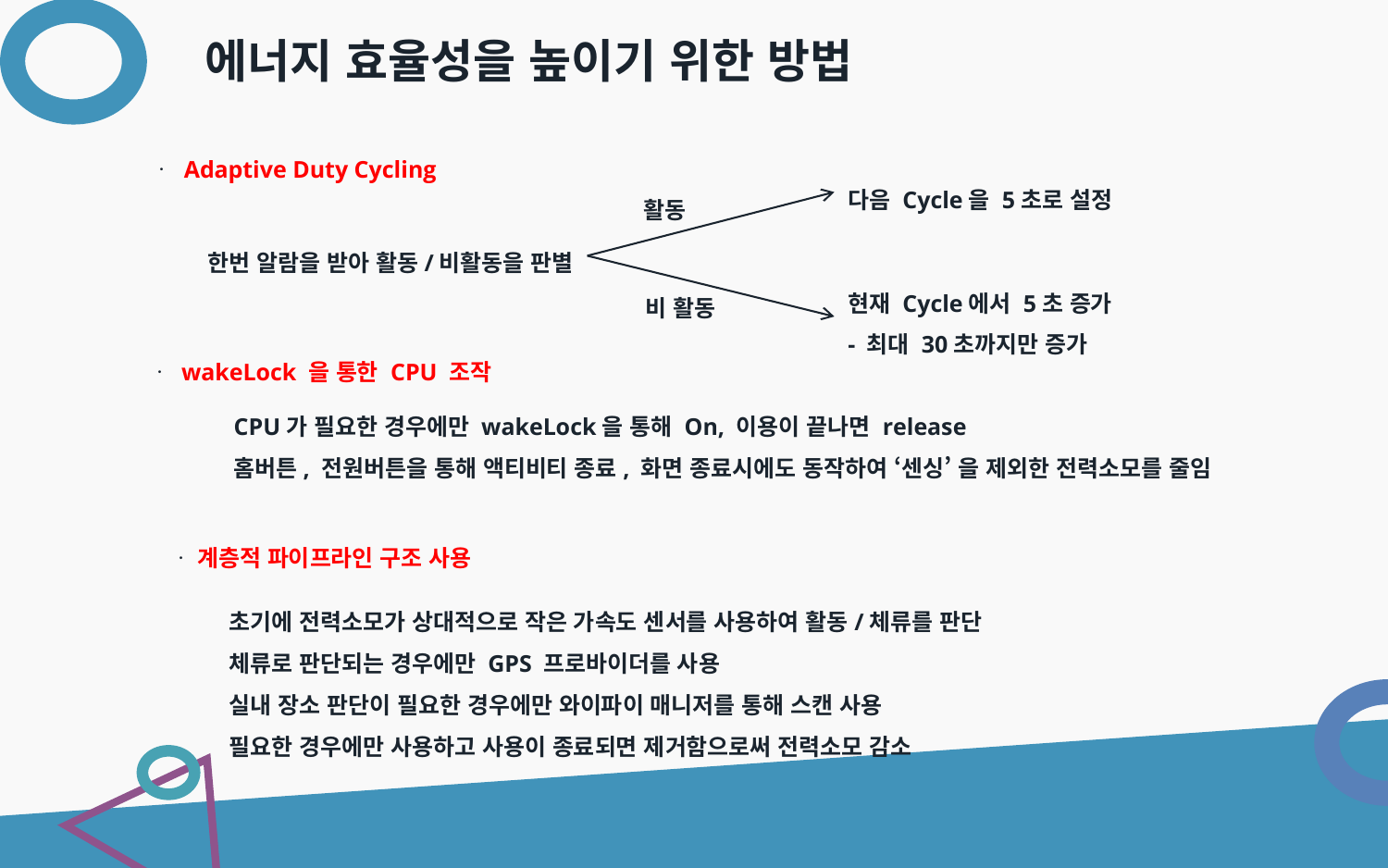

에너지 효율성을 높이기 위한 방법
ᆞ Adaptive Duty Cycling
다음 Cycle을 5초로 설정
활동
한번 알람을 받아 활동/비활동을 판별
현재 Cycle에서 5초 증가
- 최대 30초까지만 증가
비 활동
ᆞ wakeLock 을 통한 CPU 조작
CPU가 필요한 경우에만 wakeLock을 통해 On, 이용이 끝나면 release
홈버튼, 전원버튼을 통해 액티비티 종료, 화면 종료시에도 동작하여 ‘센싱’ 을 제외한 전력소모를 줄임

ᆞ 계층적 파이프라인 구조 사용
초기에 전력소모가 상대적으로 작은 가속도 센서를 사용하여 활동/체류를 판단
체류로 판단되는 경우에만 GPS 프로바이더를 사용
실내 장소 판단이 필요한 경우에만 와이파이 매니저를 통해 스캔 사용
필요한 경우에만 사용하고 사용이 종료되면 제거함으로써 전력소모 감소